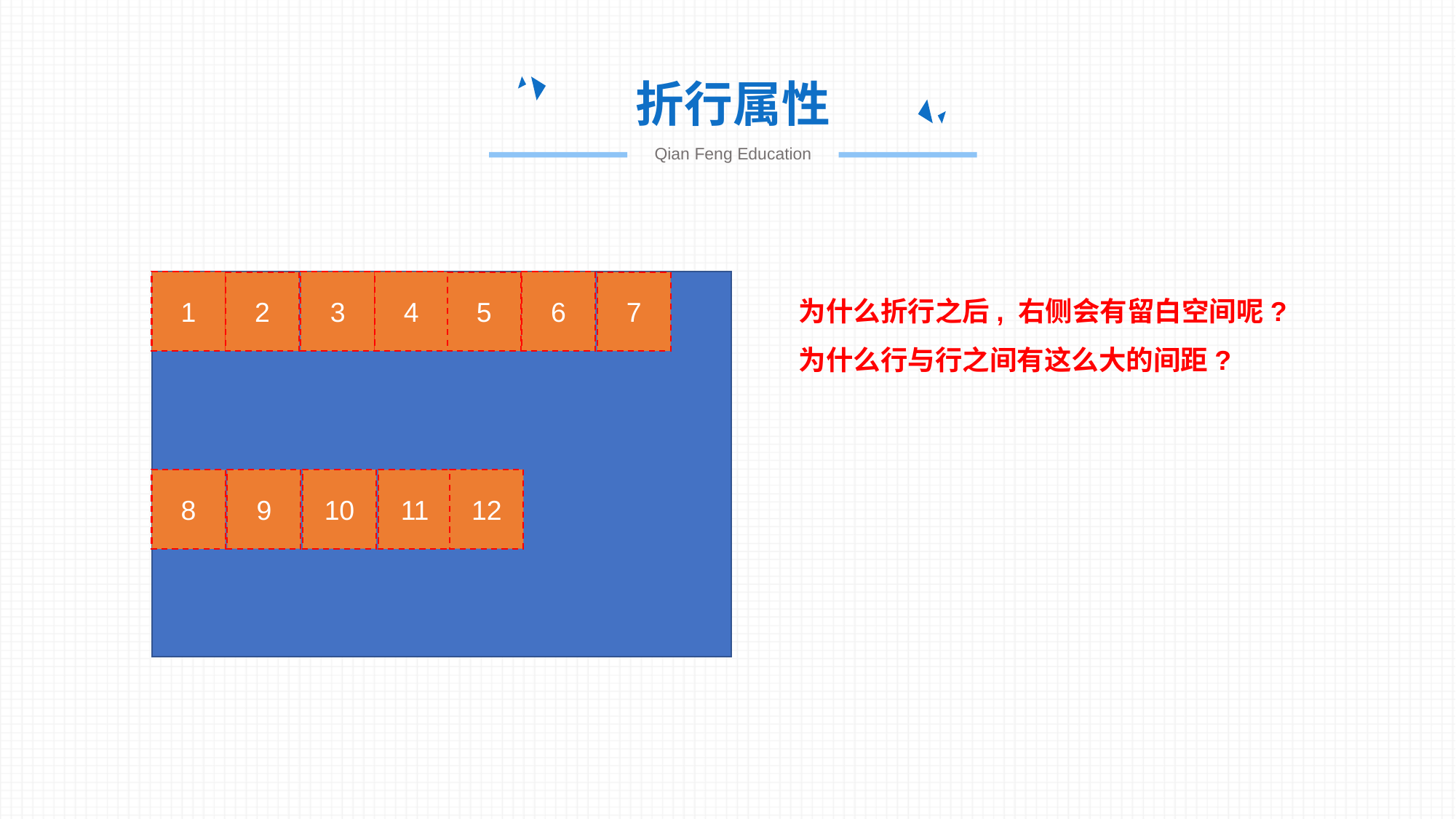

折行属性

Qian Feng Education

1

3
4
6
2
5
7
为什么折行之后, 右侧会有留白空间呢?
为什么行与行之间有这么大的间距?
12
9
10
8
11